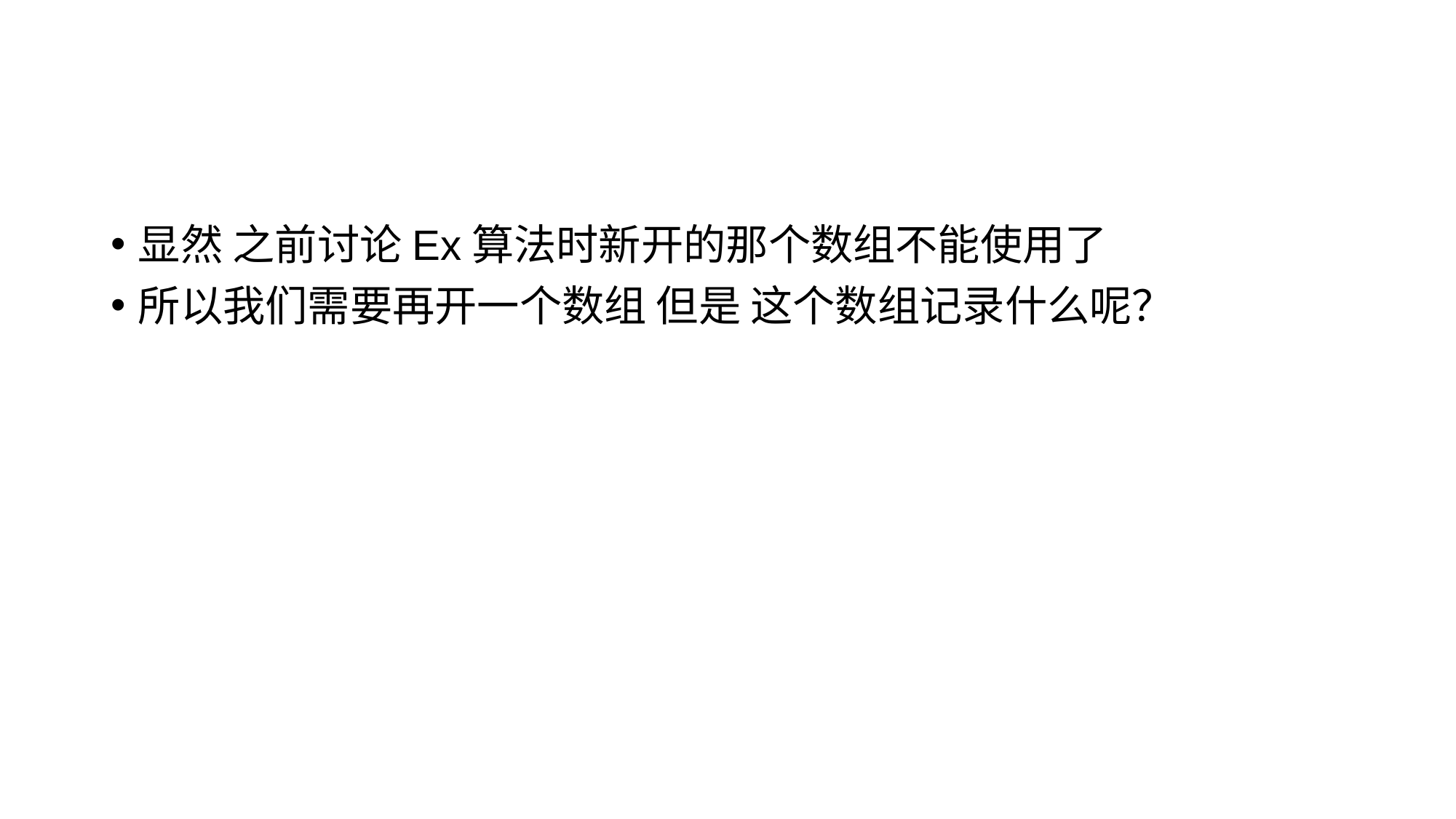

#
显然 之前讨论Ex算法时新开的那个数组不能使用了
所以我们需要再开一个数组 但是 这个数组记录什么呢？